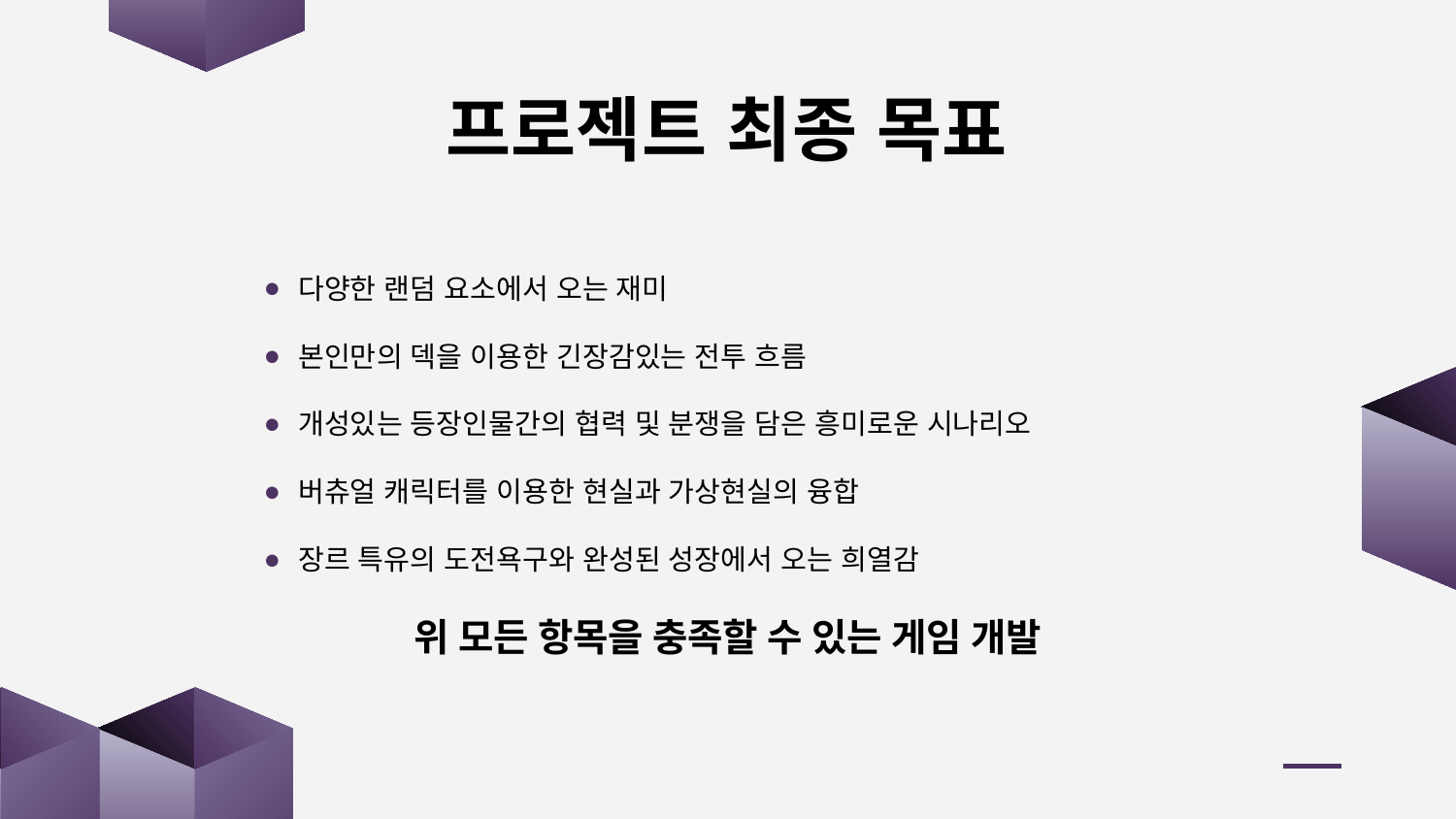

# 프로젝트 최종 목표
다양한 랜덤 요소에서 오는 재미
본인만의 덱을 이용한 긴장감있는 전투 흐름
개성있는 등장인물간의 협력 및 분쟁을 담은 흥미로운 시나리오
버츄얼 캐릭터를 이용한 현실과 가상현실의 융합
장르 특유의 도전욕구와 완성된 성장에서 오는 희열감
위 모든 항목을 충족할 수 있는 게임 개발